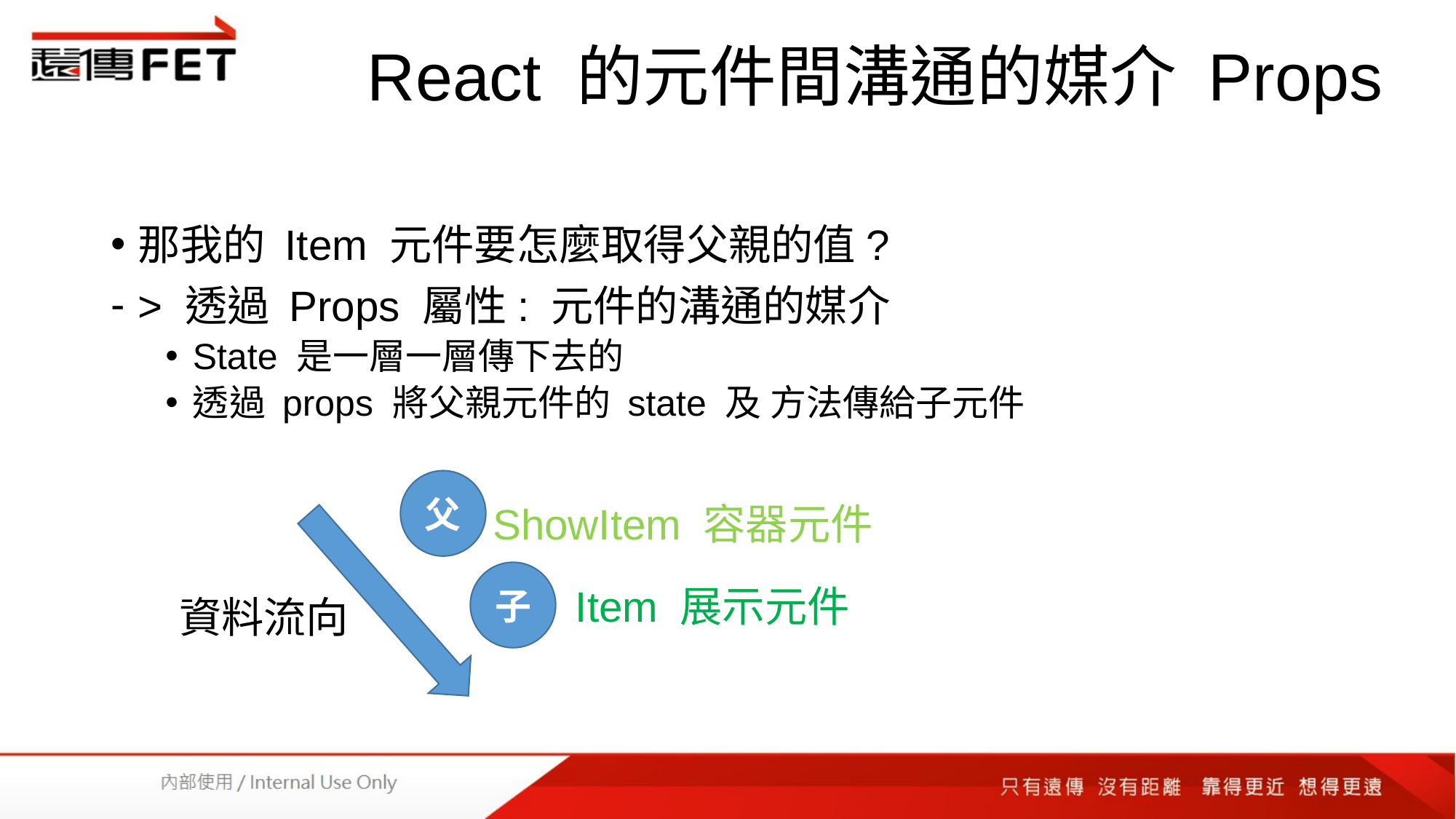

# React 的元件間溝通的媒介 Props
那我的 Item 元件要怎麼取得父親的值?
> 透過 Props 屬性: 元件的溝通的媒介
State 是一層一層傳下去的
透過 props 將父親元件的 state 及 方法傳給子元件

父
ShowItem 容器元件
子
Item 展示元件

資料流向